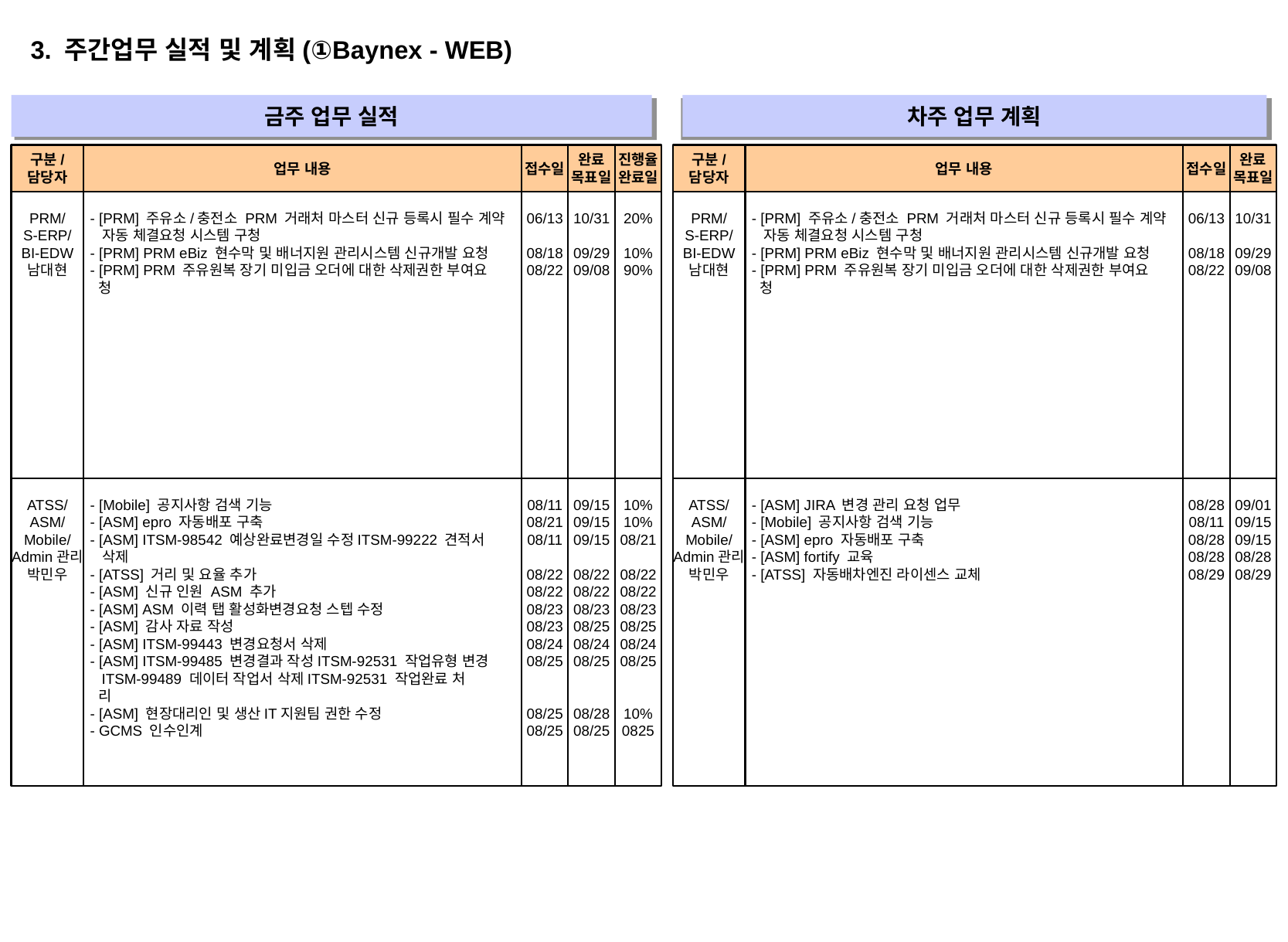

3. 주간업무 실적 및 계획(①Baynex - WEB)
금주 업무 실적
차주 업무 계획
" "
" "
구분/
담당자
업무 내용
접수일
완료
목표일
진행율
완료일
구분/
담당자
업무 내용
접수일
완료
목표일
PRM/
S-ERP/
BI-EDW
남대현

- [PRM] 주유소/충전소 PRM 거래처 마스터 신규 등록시 필수 계약
   자동 체결요청 시스템 구청
- [PRM] PRM eBiz 현수막 및 배너지원 관리시스템 신규개발 요청
- [PRM] PRM 주유원복 장기 미입금 오더에 대한 삭제권한 부여요
  청
06/13
08/18
08/22
10/31
09/29
09/08
20%
10%
90%
PRM/
S-ERP/
BI-EDW
남대현

- [PRM] 주유소/충전소 PRM 거래처 마스터 신규 등록시 필수 계약
   자동 체결요청 시스템 구청
- [PRM] PRM eBiz 현수막 및 배너지원 관리시스템 신규개발 요청
- [PRM] PRM 주유원복 장기 미입금 오더에 대한 삭제권한 부여요
  청
06/13
08/18
08/22
10/31
09/29
09/08
ATSS/
ASM/
Mobile/
Admin관리
박민우

- [Mobile] 공지사항 검색 기능
- [ASM] epro 자동배포 구축
- [ASM] ITSM-98542 예상완료변경일 수정ITSM-99222 견적서
   삭제
- [ATSS] 거리 및 요율 추가
- [ASM] 신규 인원 ASM 추가
- [ASM] ASM 이력 탭 활성화변경요청 스텝 수정
- [ASM] 감사 자료 작성
- [ASM] ITSM-99443 변경요청서 삭제
- [ASM] ITSM-99485 변경결과 작성ITSM-92531 작업유형 변경
  ITSM-99489 데이터 작업서 삭제ITSM-92531 작업완료 처
  리
- [ASM] 현장대리인 및 생산IT지원팀 권한 수정
- GCMS 인수인계
08/11
08/21
08/11
08/22
08/22
08/23
08/23
08/24
08/25
08/25
08/25
09/15
09/15
09/15
08/22
08/22
08/23
08/25
08/24
08/25
08/28
08/25
10%
10%
08/21
08/22
08/22
08/23
08/25
08/24
08/25
10%
0825
ATSS/
ASM/
Mobile/
Admin관리
박민우

- [ASM] JIRA 변경 관리 요청 업무
- [Mobile] 공지사항 검색 기능
- [ASM] epro 자동배포 구축
- [ASM] fortify 교육
- [ATSS] 자동배차엔진 라이센스 교체
08/28
08/11
08/28
08/28
08/29
09/01
09/15
09/15
08/28
08/29